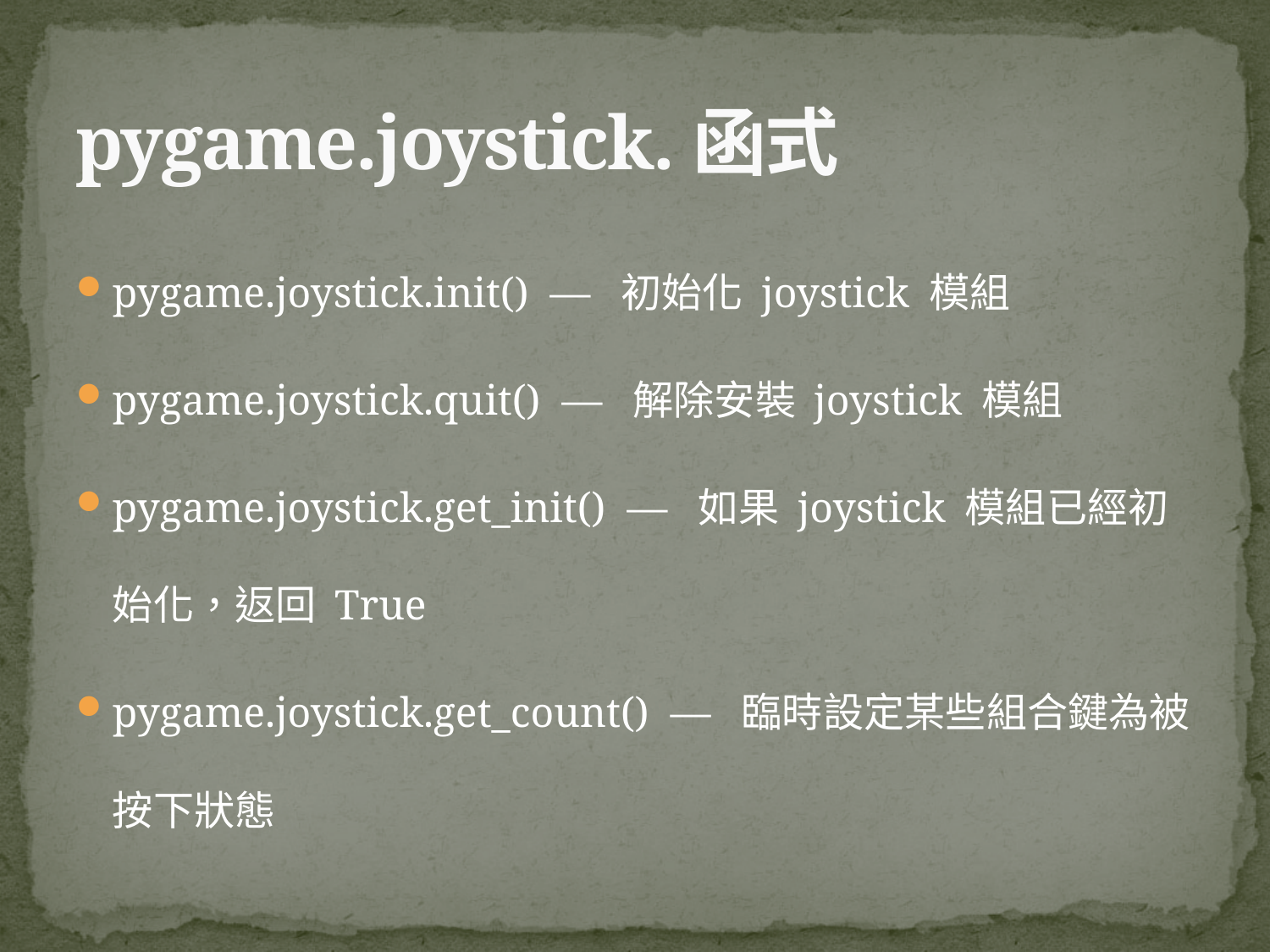

# pygame.joystick.函式
pygame.joystick.init()  —  初始化 joystick 模組
pygame.joystick.quit()  —  解除安裝 joystick 模組
pygame.joystick.get_init()  —  如果 joystick 模組已經初始化，返回 True
pygame.joystick.get_count()  —  臨時設定某些組合鍵為被按下狀態